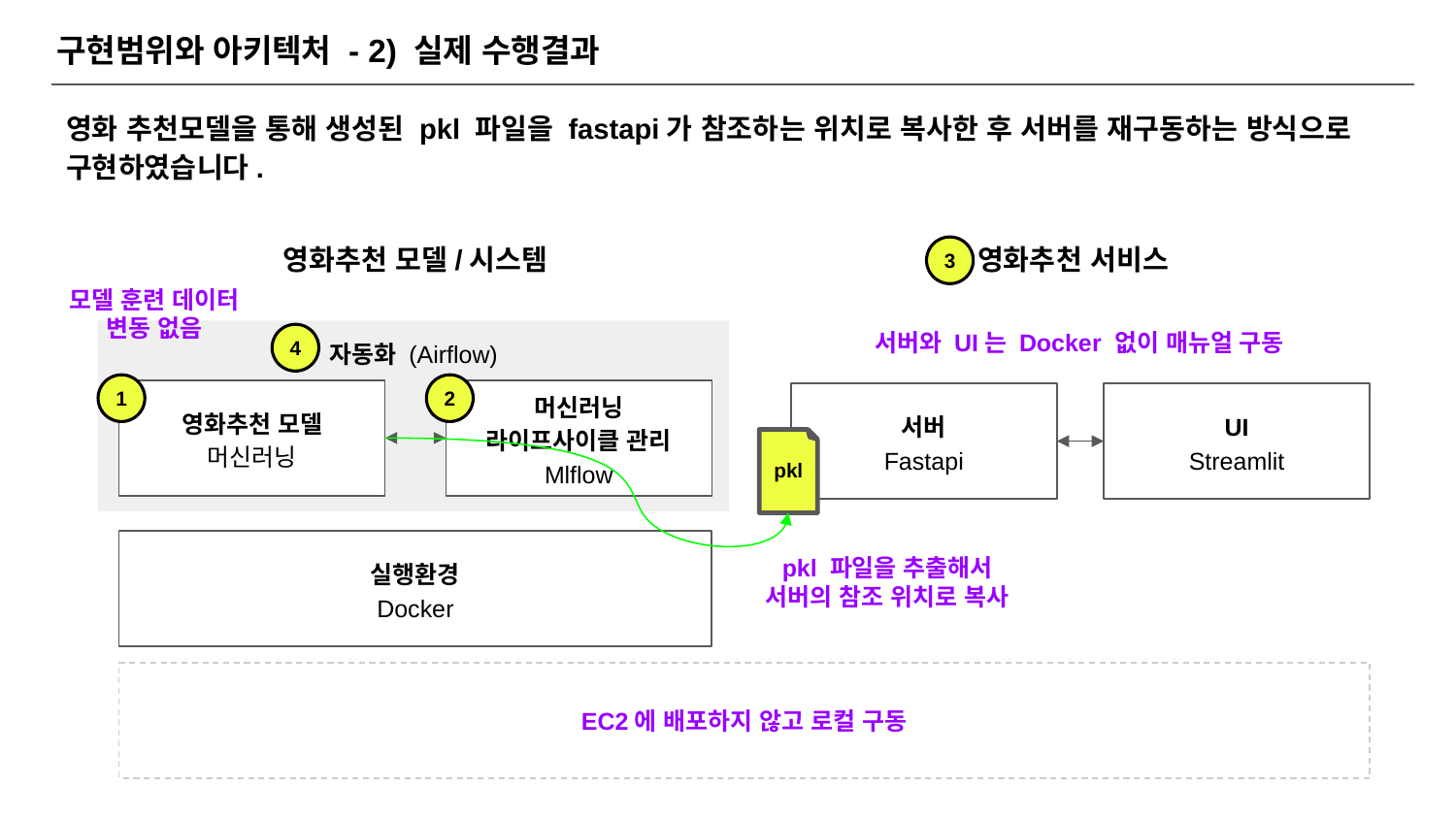

구현범위와 아키텍처 - 2) 실제 수행결과
영화 추천모델을 통해 생성된 pkl 파일을 fastapi가 참조하는 위치로 복사한 후 서버를 재구동하는 방식으로 구현하였습니다.
영화추천 모델/시스템
영화추천 서비스
3
모델 훈련 데이터 변동 없음
서버와 UI는 Docker 없이 매뉴얼 구동
자동화 (Airflow)
4
2
1
영화추천 모델
머신러닝
머신러닝
라이프사이클 관리
Mlflow
UI
Streamlit
서버
Fastapi

pkl
실행환경
Docker
pkl 파일을 추출해서 서버의 참조 위치로 복사

EC2에 배포하지 않고 로컬 구동